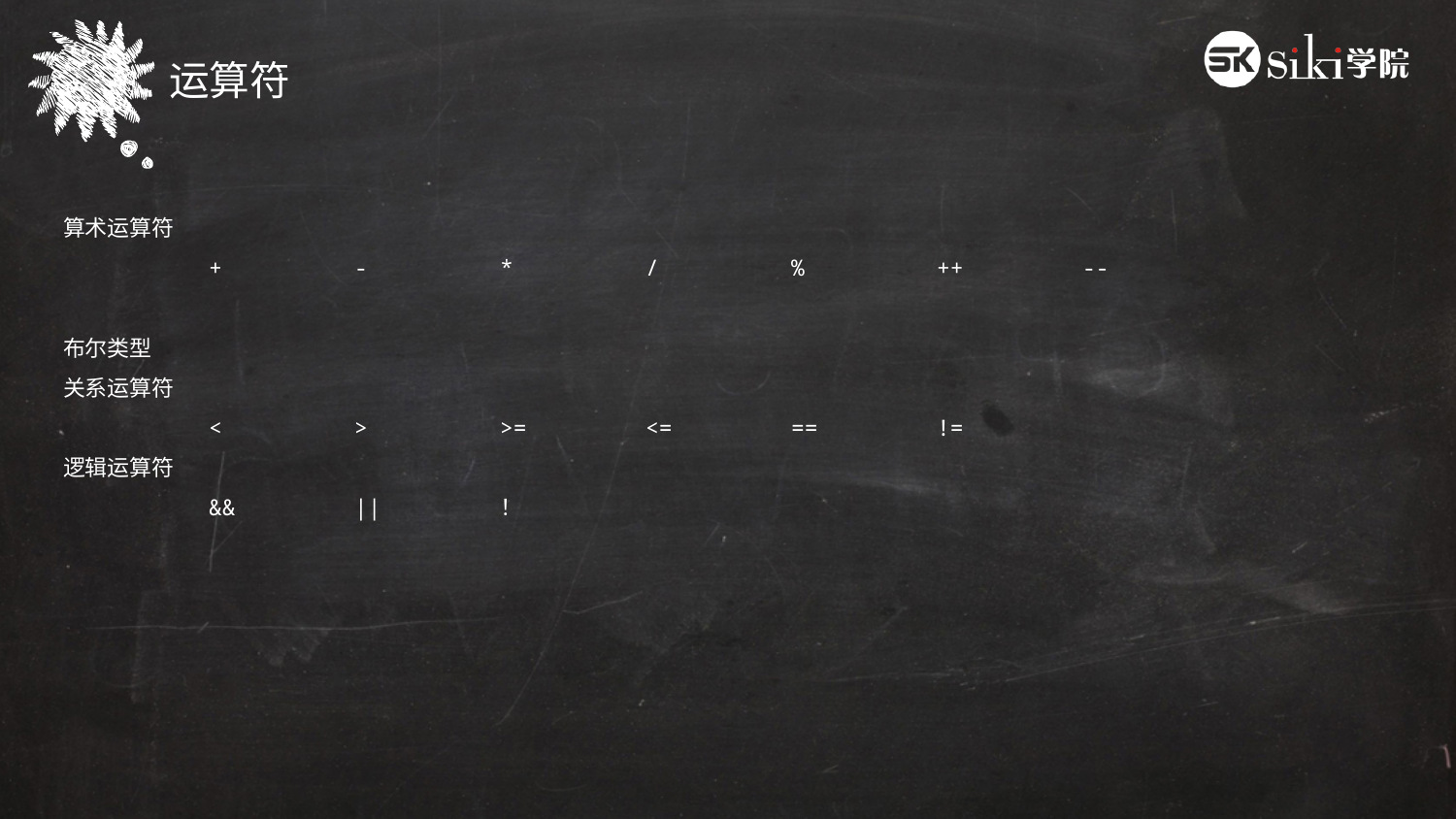

运算符
算术运算符
	+	-	*	/	%	++	--

布尔类型
关系运算符
	<	>	>=	<=	==	!=
逻辑运算符
	&&	||	！